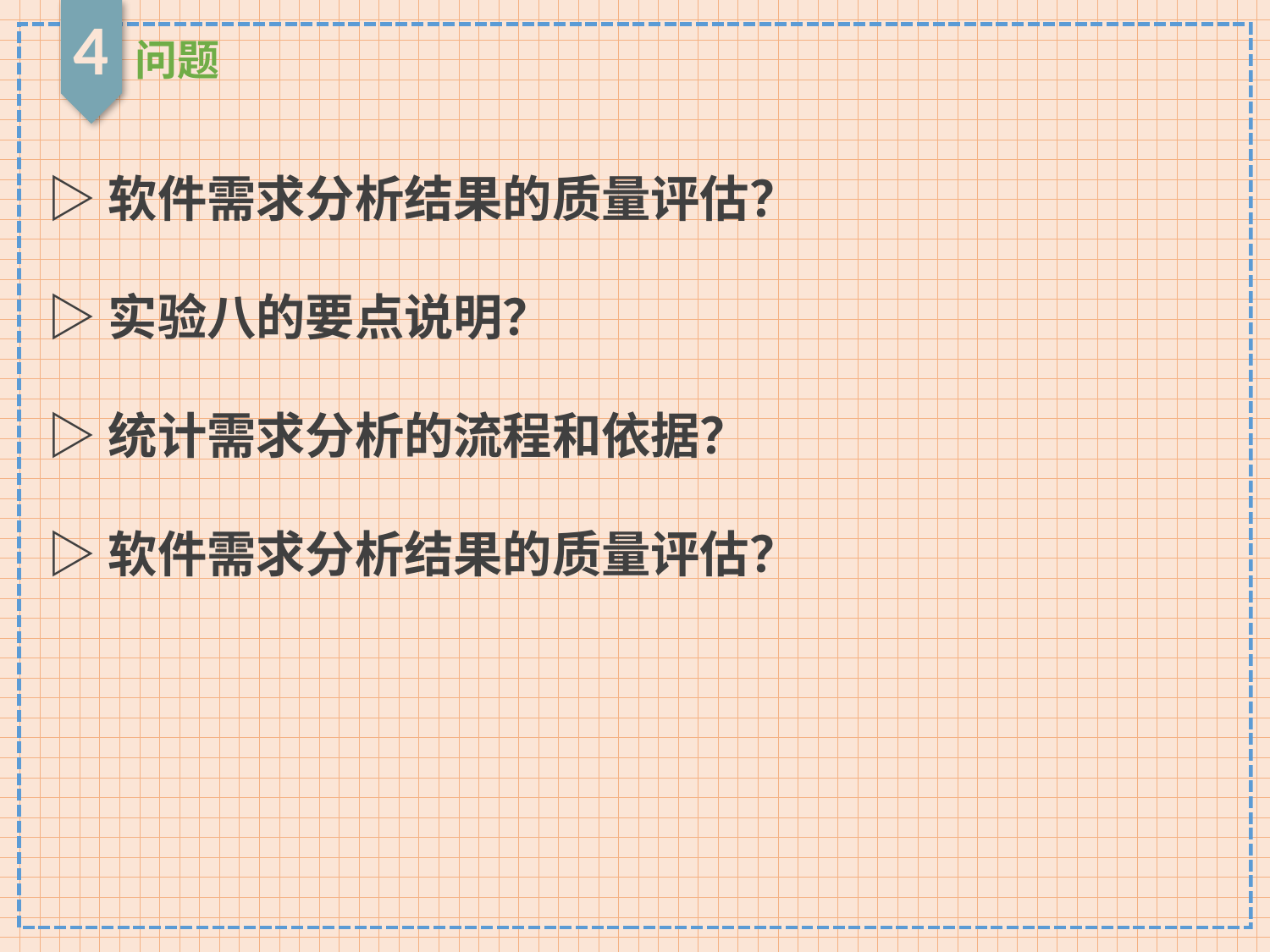

4
问题
▷软件需求分析结果的质量评估？

▷实验八的要点说明？

▷统计需求分析的流程和依据？

▷软件需求分析结果的质量评估？